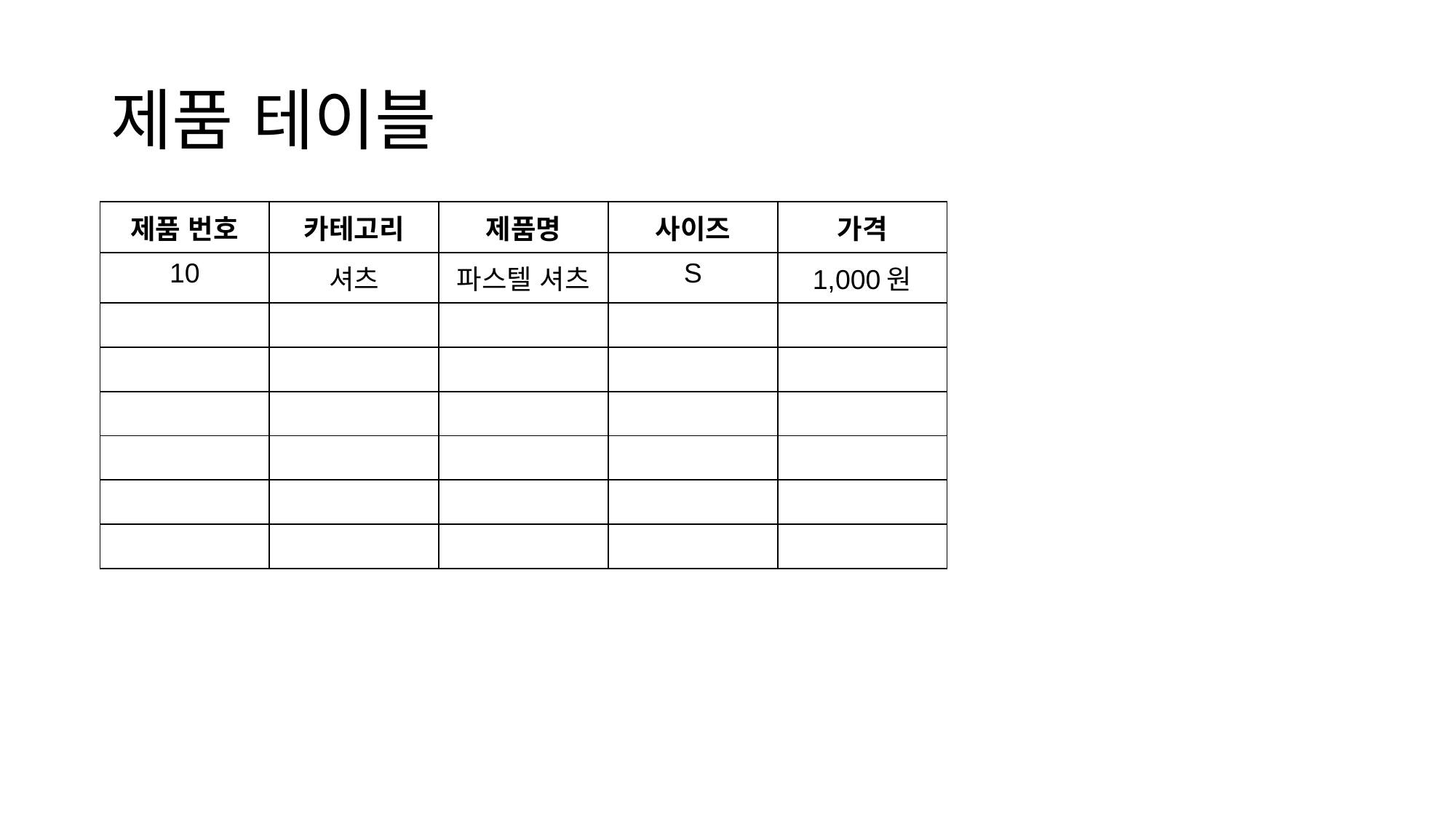

# 제품 테이블
| 제품 번호 | 카테고리 | 제품명 | 사이즈 | 가격 |
| --- | --- | --- | --- | --- |
| 10 | 셔츠 | 파스텔 셔츠 | S | 1,000원 |
|  |  |  |  |  |
|  |  |  |  |  |
|  |  |  |  |  |
|  |  |  |  |  |
|  |  |  |  |  |
|  |  |  |  |  |